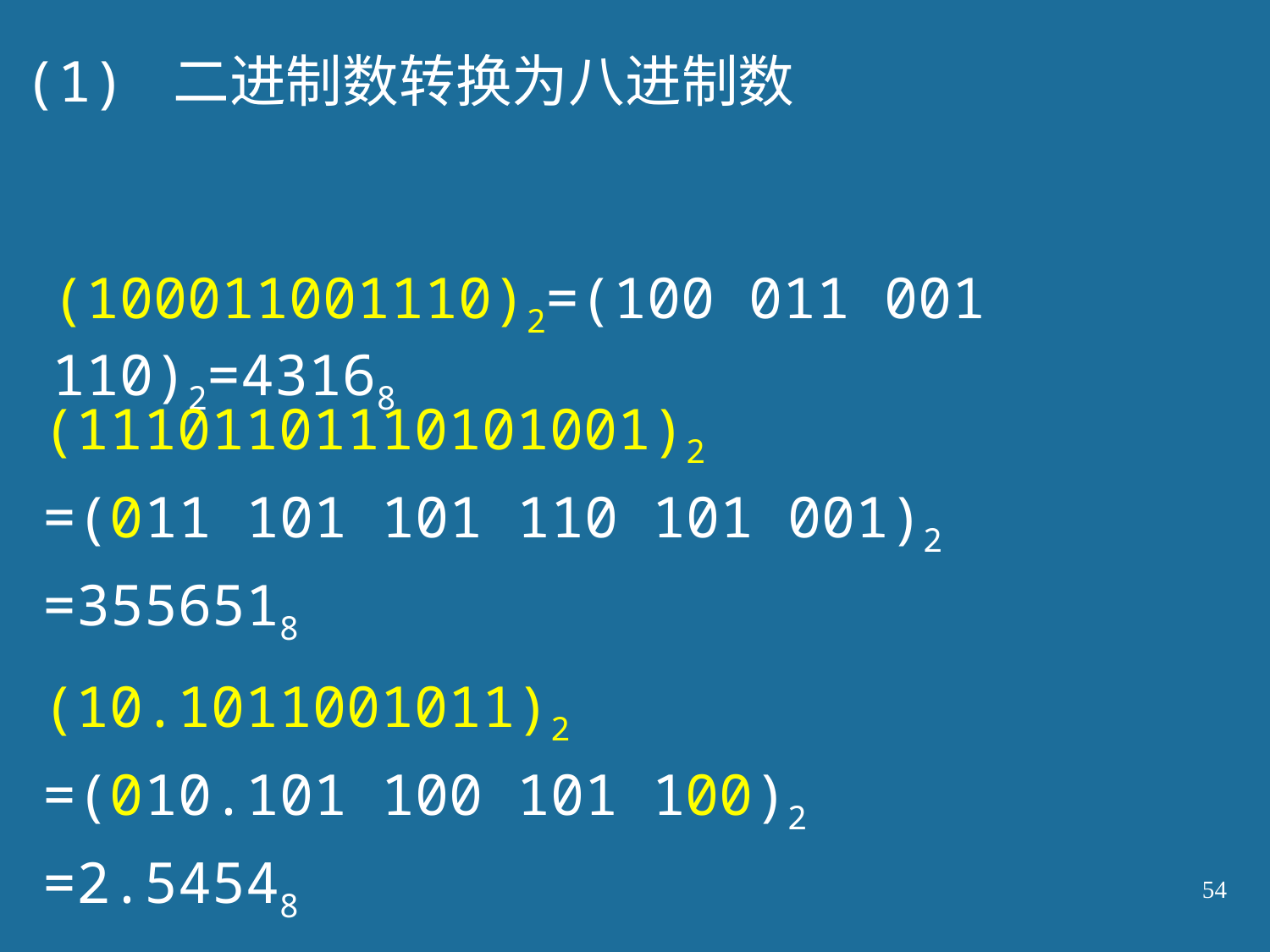

(1) 二进制数转换为八进制数
(100011001110)2=(100 011 001 110)2=43168
(11101101110101001)2
=(011 101 101 110 101 001)2
=3556518
(10.1011001011)2
=(010.101 100 101 100)2
=2.54548
54